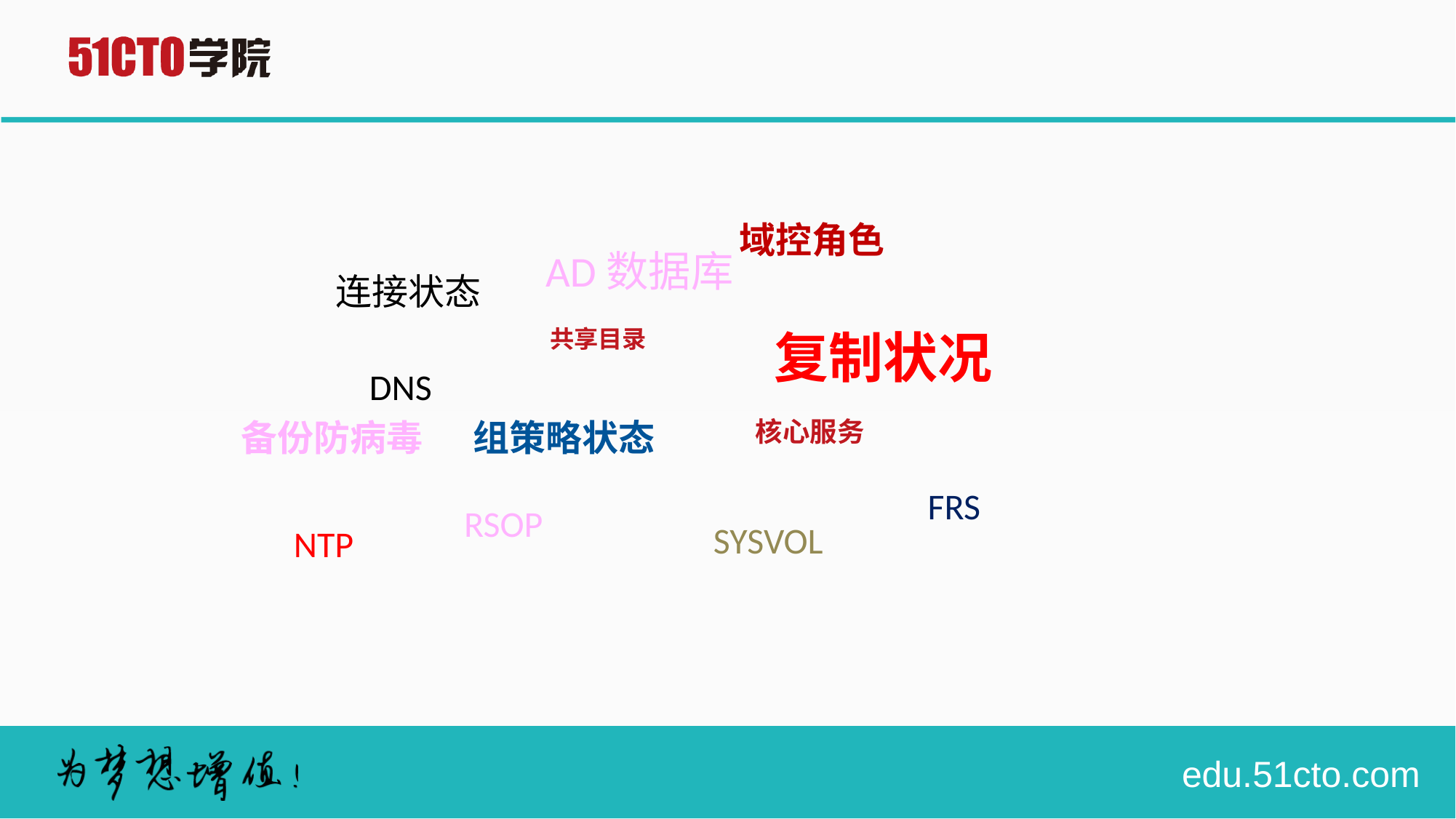

域控角色
AD数据库
连接状态
共享目录
复制状况
DNS
备份防病毒
组策略状态
核心服务
FRS
RSOP
SYSVOL
NTP